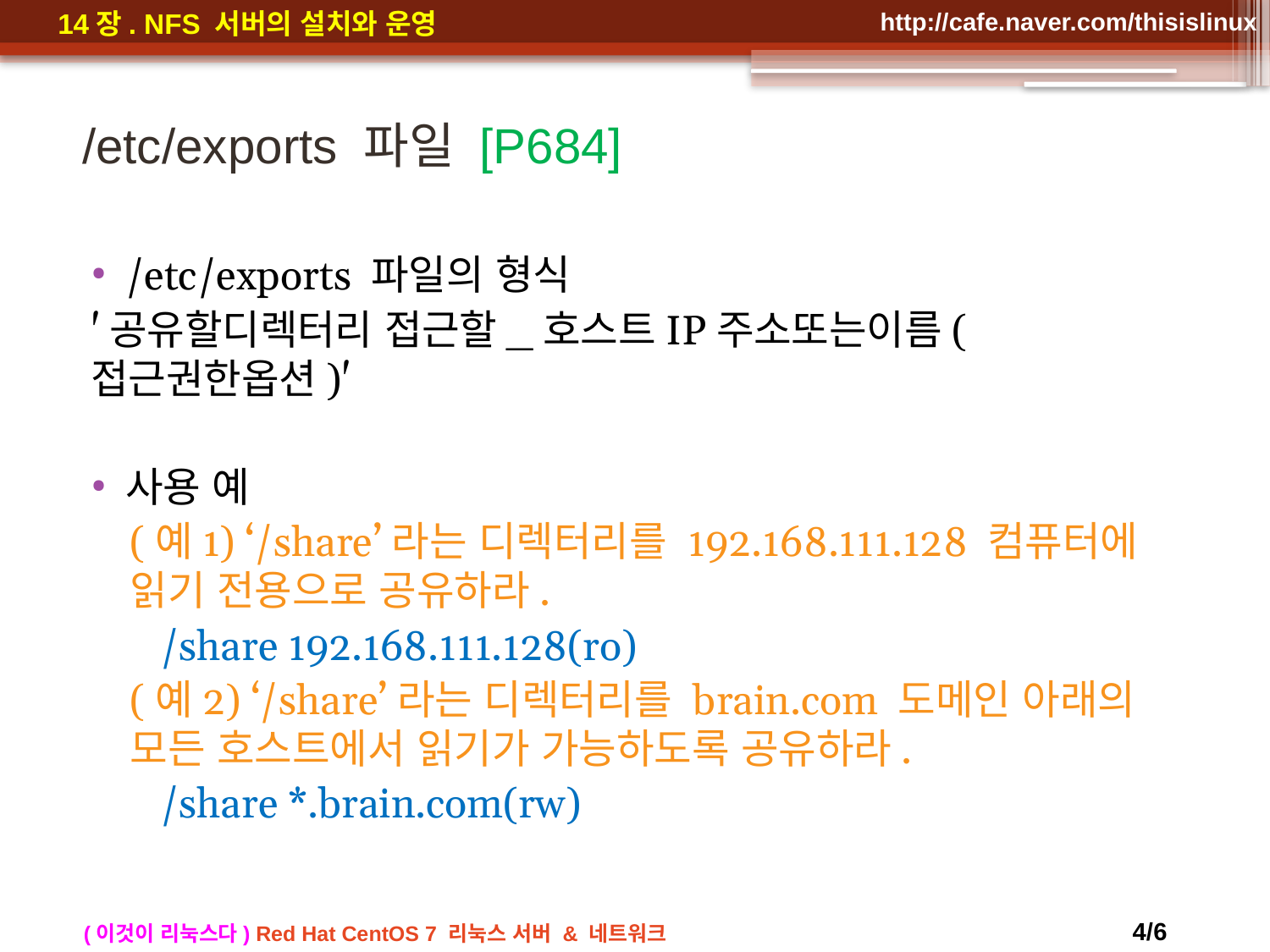

# /etc/exports 파일 [P684]

/etc/exports 파일의 형식
'공유할디렉터리 접근할_호스트IP주소또는이름(접근권한옵션)'

사용 예
(예1) ‘/share’라는 디렉터리를 192.168.111.128 컴퓨터에 읽기 전용으로 공유하라.
   /share 192.168.111.128(ro)
(예2) ‘/share’라는 디렉터리를 brain.com 도메인 아래의 모든 호스트에서 읽기가 가능하도록 공유하라.
   /share *.brain.com(rw)